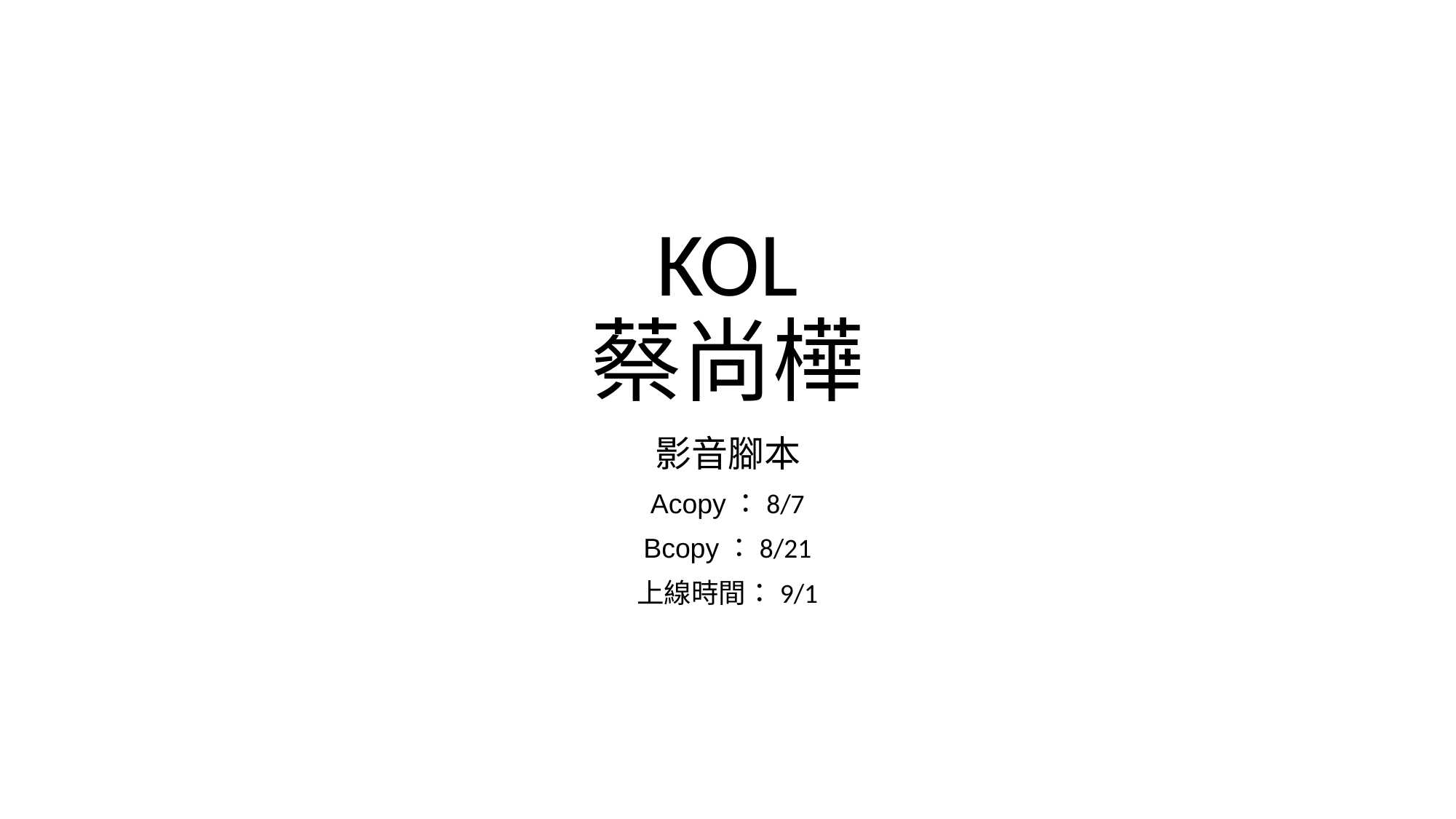

# KOL 蔡尚樺
影音腳本
Acopy：8/7
Bcopy：8/21
上線時間：9/1